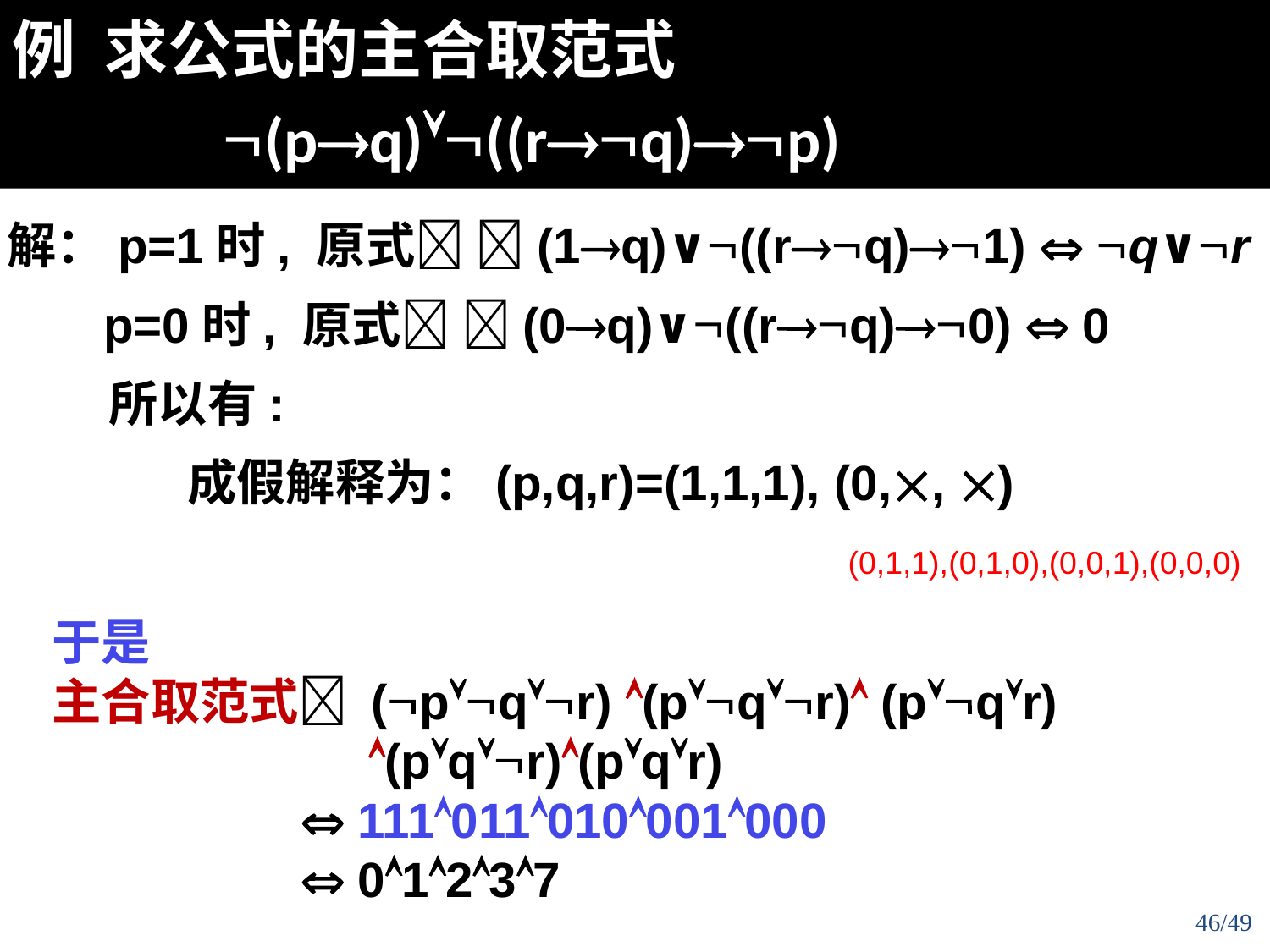

例  求公式的主合取范式
            ¬(p→q)∨¬((r→¬q)→¬p)
解：p=1时, 原式⇔ ¬(1→q)∨¬((r→¬q)→¬1) ⇔ ¬q∨¬r
       p=0时, 原式⇔ ¬(0→q)∨¬((r→¬q)→¬0) ⇔ 0
        所以有:
               成假解释为：(p,q,r)=(1,1,1), (0,×, ×)
(0,1,1),(0,1,0),(0,0,1),(0,0,0)
于是
主合取范式⇔ (¬p∨¬q∨¬r) ∧(p∨¬q∨¬r)∧ (p∨¬q∨r)
                       ∧(p∨q∨¬r)∧(p∨q∨r)
                  ⇔ 111∧011∧010∧001∧000
                  ⇔ 0∧1∧2∧3∧7
46/49